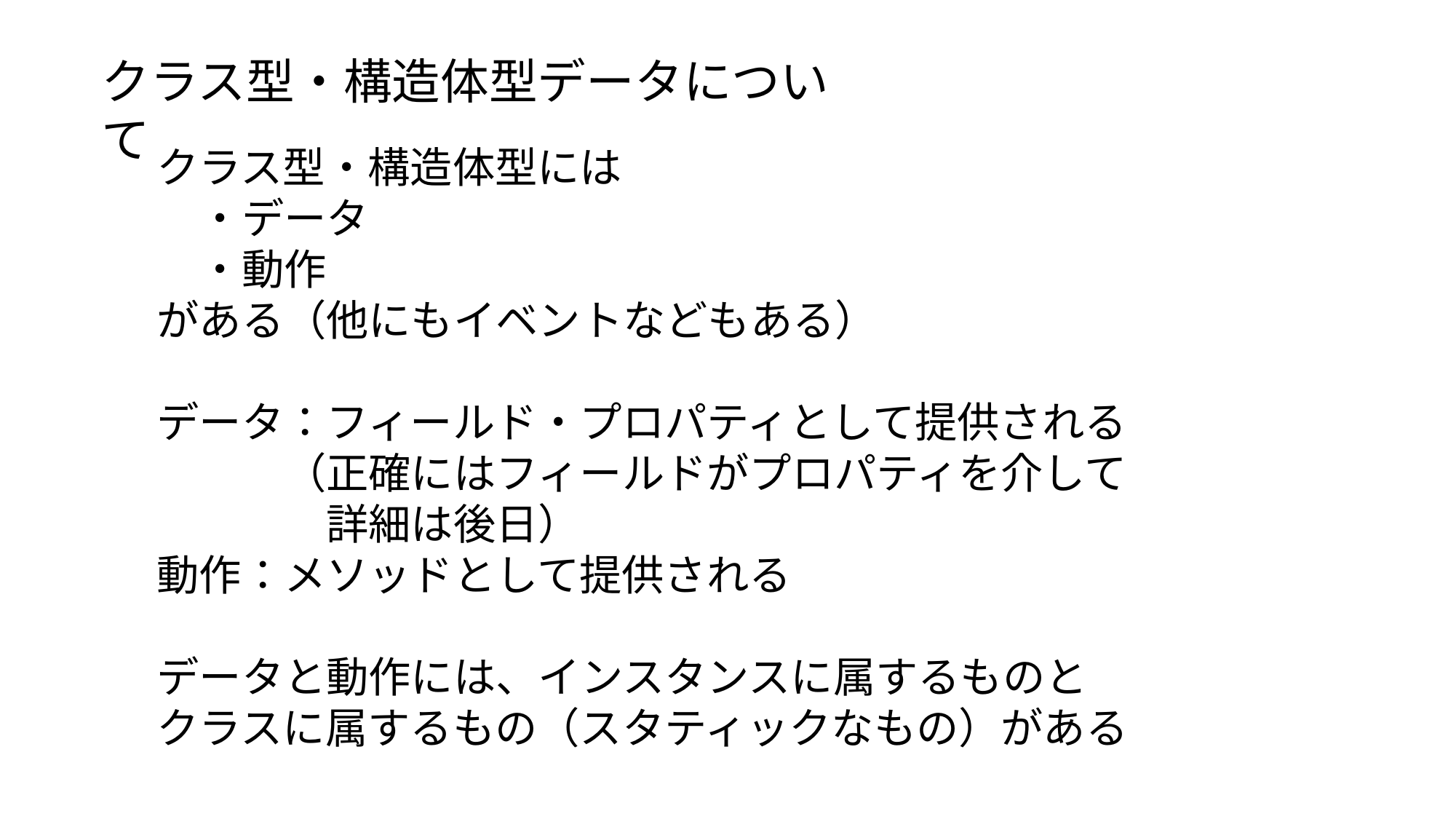

クラス型・構造体型データについて
クラス型・構造体型には
　・データ
　・動作
がある（他にもイベントなどもある）

データ：フィールド・プロパティとして提供される
　　　（正確にはフィールドがプロパティを介して
　　　　詳細は後日）
動作：メソッドとして提供される

データと動作には、インスタンスに属するものと
クラスに属するもの（スタティックなもの）がある